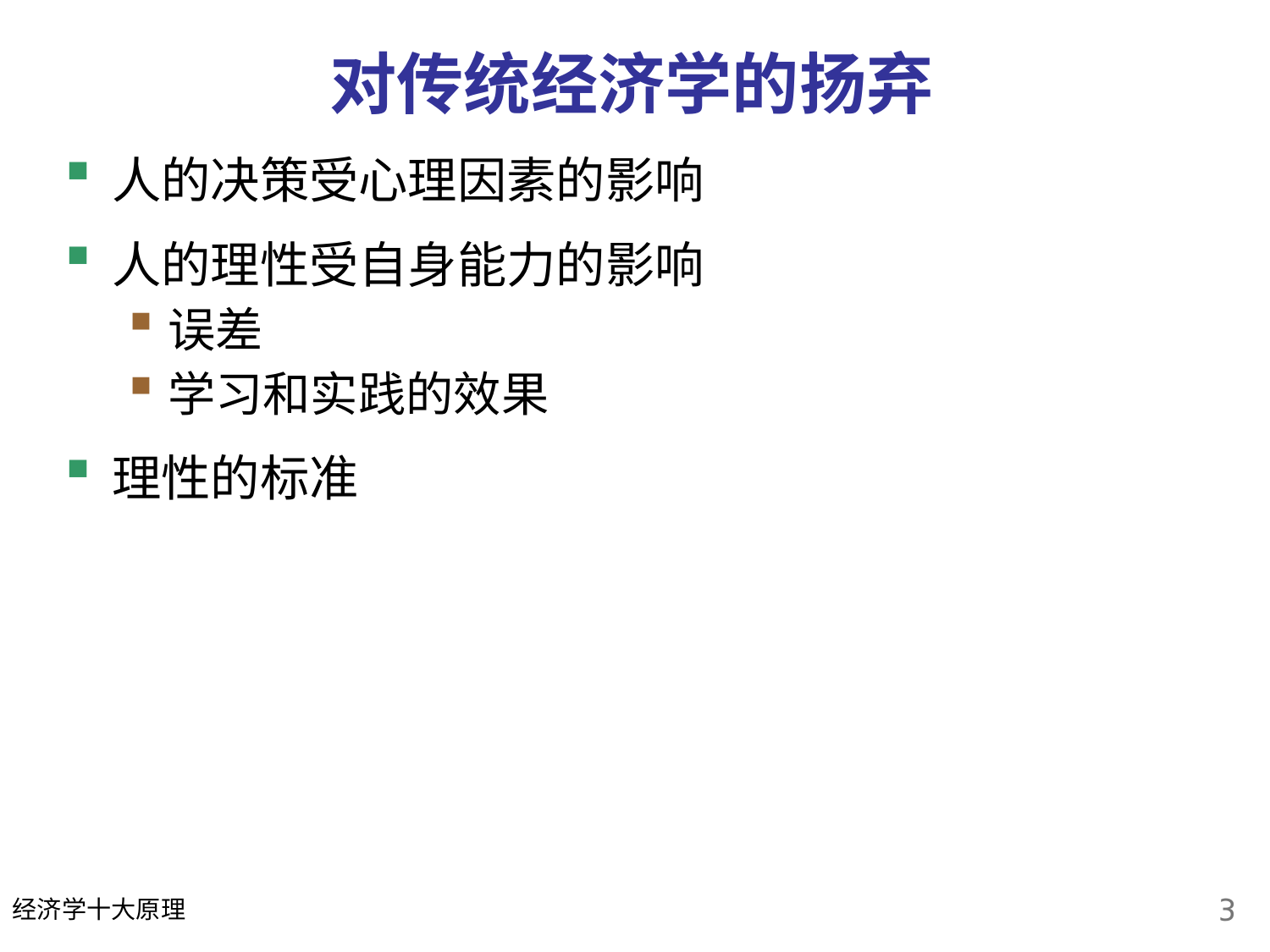

# 对传统经济学的扬弃
人的决策受心理因素的影响
人的理性受自身能力的影响
误差
学习和实践的效果
理性的标准
3
经济学十大原理